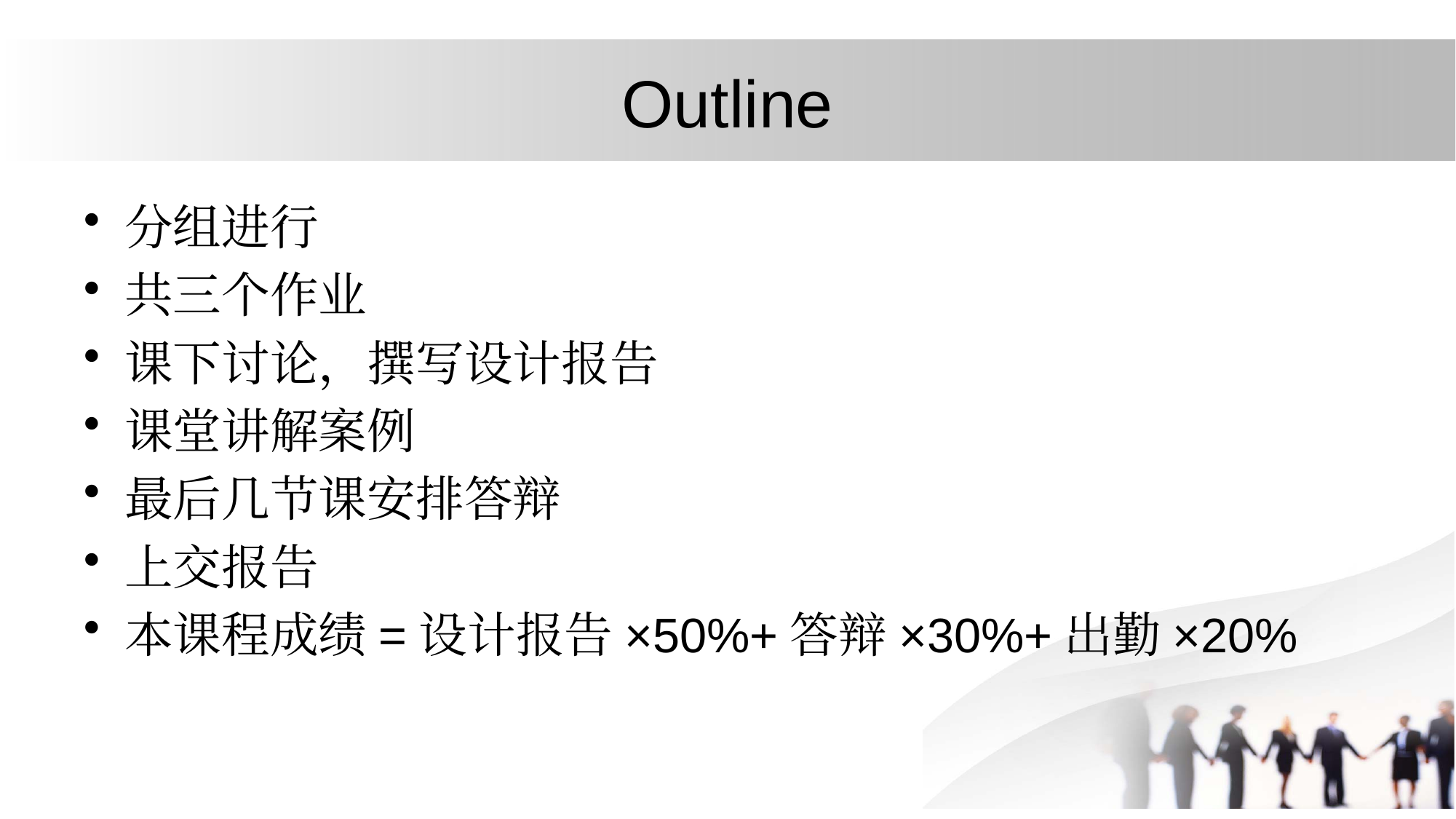

# Outline
分组进行
共三个作业
课下讨论，撰写设计报告
课堂讲解案例
最后几节课安排答辩
上交报告
本课程成绩=设计报告×50%+答辩×30%+出勤×20%